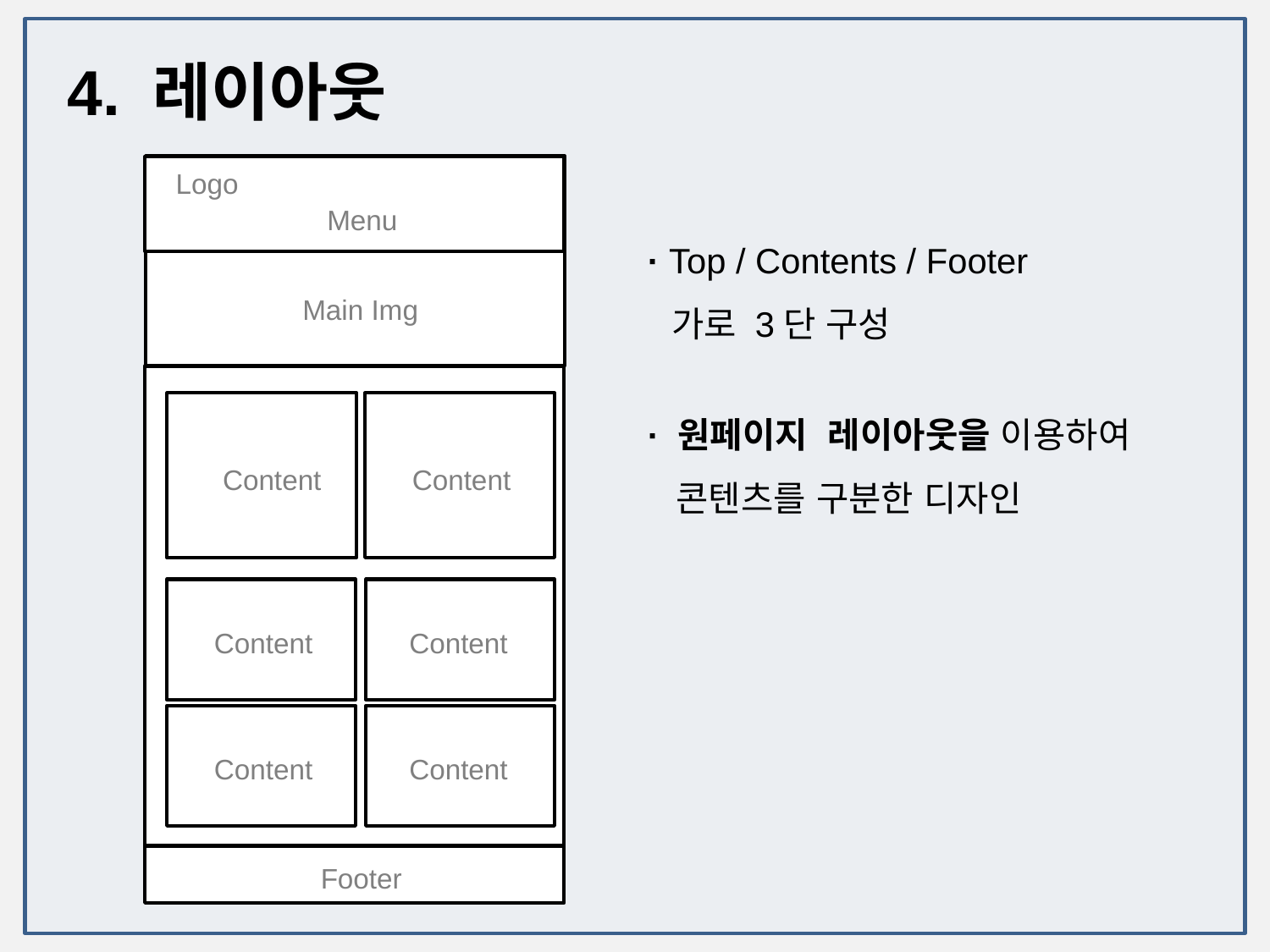

4. 레이아웃

Logo
Menu
· Top / Contents / Footer
  가로 3단 구성
Main Img

· 원페이지  레이아웃을 이용하여
  콘텐츠를 구분한 디자인

Content
Content

Content
Content

Content
Content

Footer